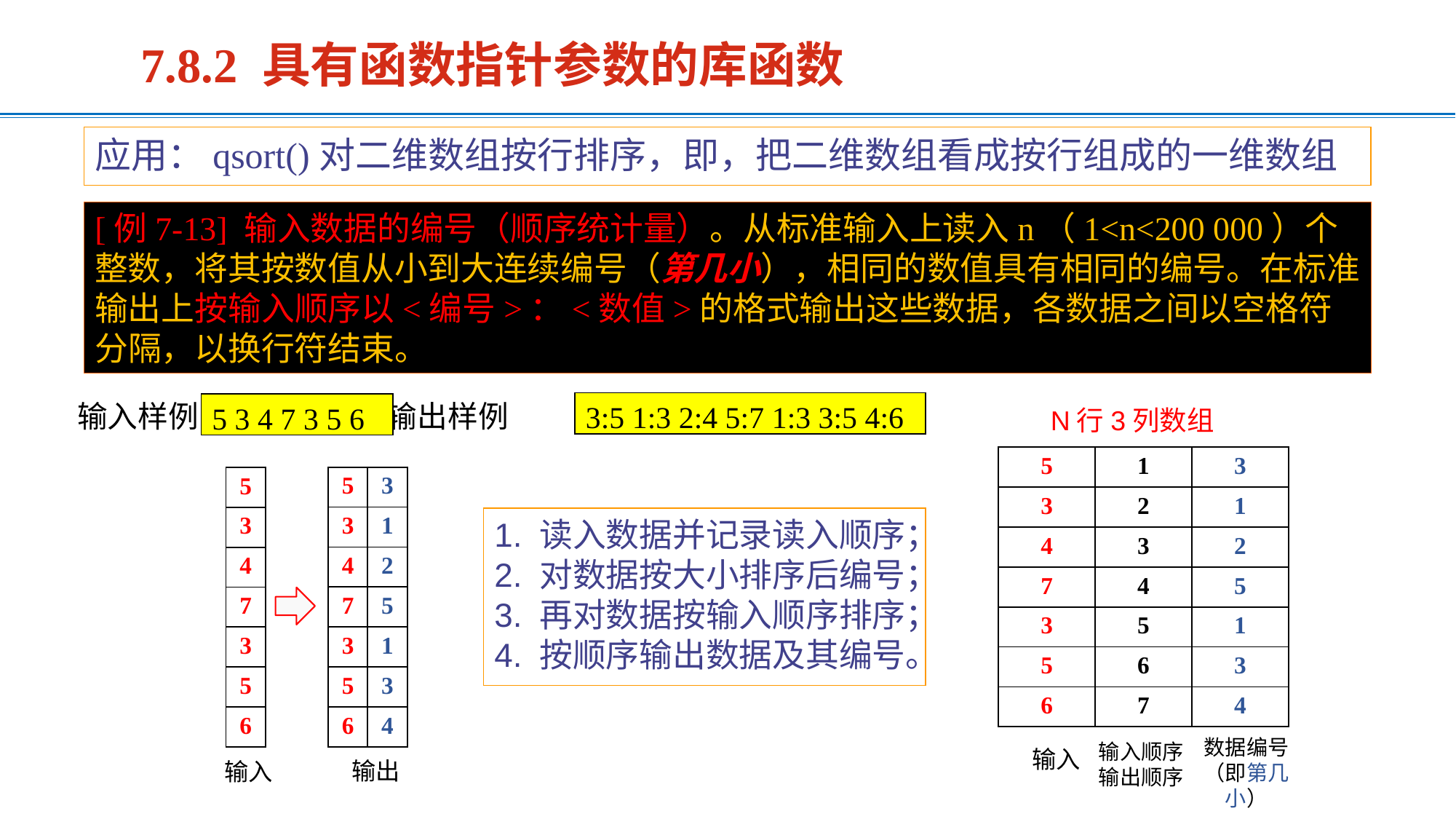

7.8.2 具有函数指针参数的库函数
应用：qsort()对二维数组按行排序，即，把二维数组看成按行组成的一维数组
[例7-13] 输入数据的编号（顺序统计量）。从标准输入上读入n（1<n<200 000）个整数，将其按数值从小到大连续编号（第几小），相同的数值具有相同的编号。在标准输出上按输入顺序以<编号>：<数值>的格式输出这些数据，各数据之间以空格符分隔，以换行符结束。
3:5 1:3 2:4 5:7 1:3 3:5 4:6
5 3 4 7 3 5 6
输入样例                            输出样例
N行3列数组
| 5 | 1 | 3 |
| --- | --- | --- |
| 3 | 2 | 1 |
| 4 | 3 | 2 |
| 7 | 4 | 5 |
| 3 | 5 | 1 |
| 5 | 6 | 3 |
| 6 | 7 | 4 |
| 5 | 3 |
| --- | --- |
| 3 | 1 |
| 4 | 2 |
| 7 | 5 |
| 3 | 1 |
| 5 | 3 |
| 6 | 4 |
| 5 |
| --- |
| 3 |
| 4 |
| 7 |
| 3 |
| 5 |
| 6 |
1. 读入数据并记录读入顺序；
2. 对数据按大小排序后编号；
3. 再对数据按输入顺序排序；
4. 按顺序输出数据及其编号。

数据编号（即第几小）
输入顺序
输出顺序
输入
输出
输入